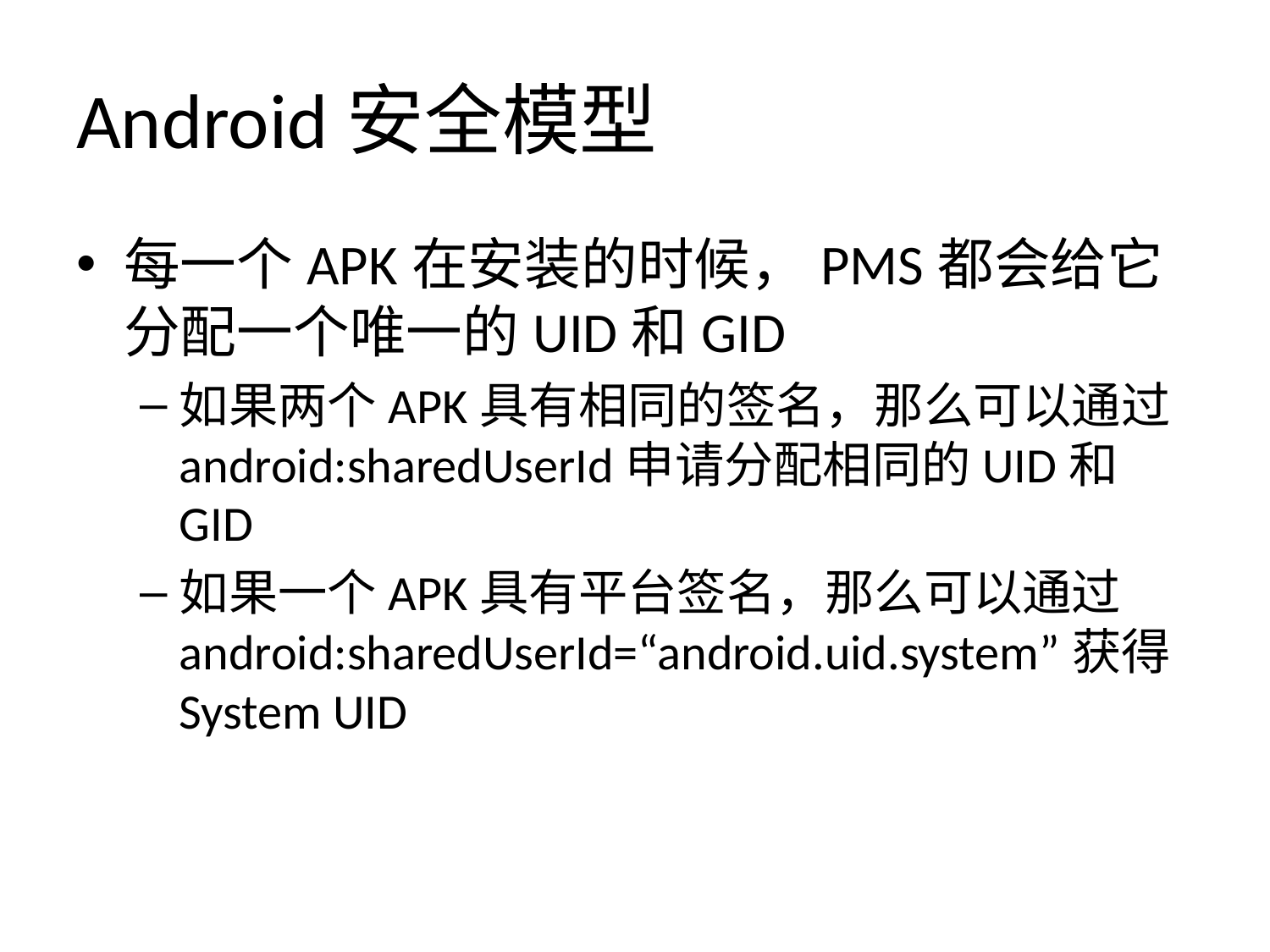

# Android安全模型
每一个APK在安装的时候，PMS都会给它分配一个唯一的UID和GID
如果两个APK具有相同的签名，那么可以通过android:sharedUserId申请分配相同的UID和GID
如果一个APK具有平台签名，那么可以通过android:sharedUserId=“android.uid.system”获得System UID